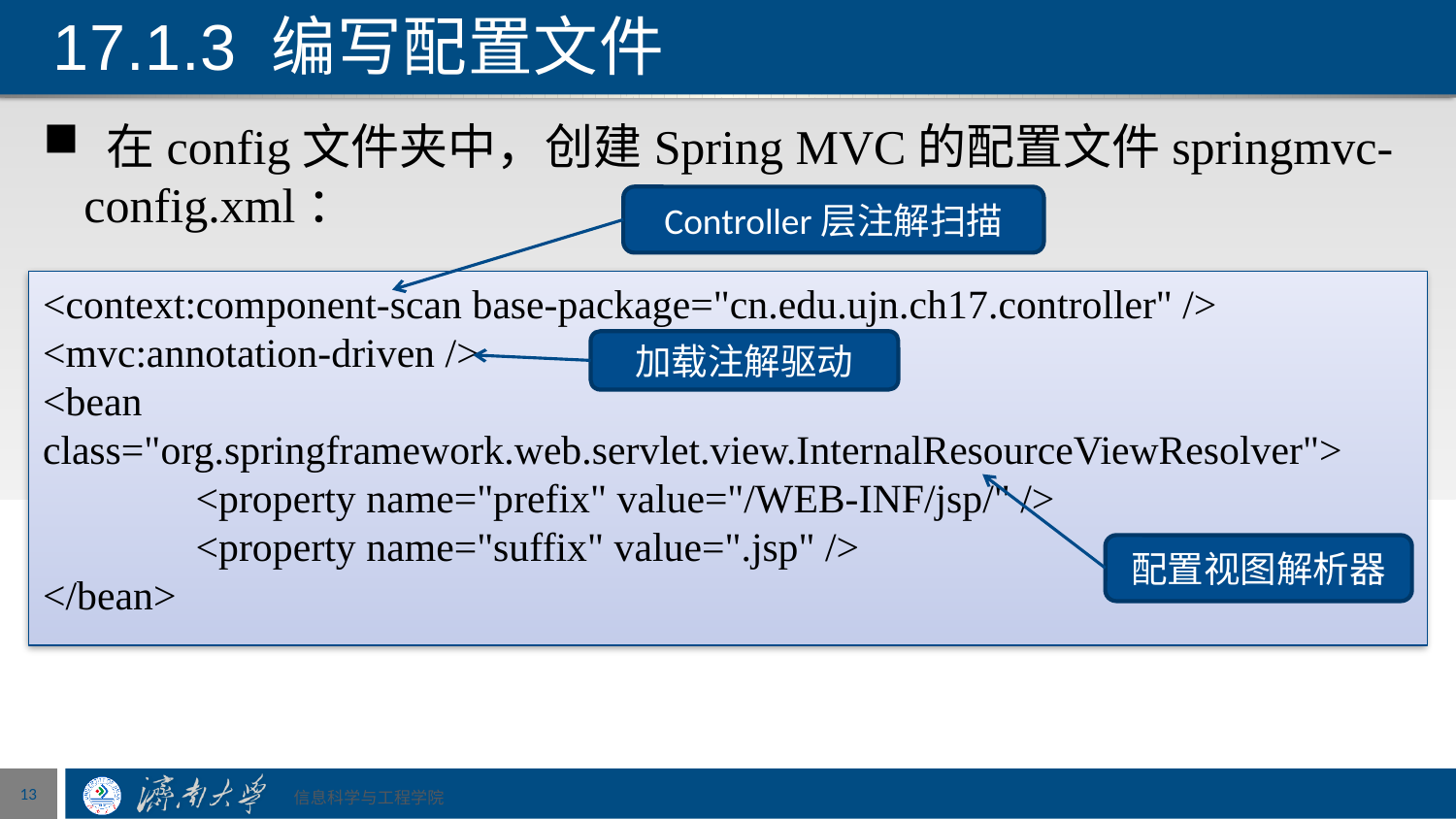

# 17.1.3 编写配置文件
 在config文件夹中，创建Spring MVC的配置文件springmvc-config.xml：
Controller层注解扫描
<context:component-scan base-package="cn.edu.ujn.ch17.controller" />
<mvc:annotation-driven />
<bean class="org.springframework.web.servlet.view.InternalResourceViewResolver">
               <property name="prefix" value="/WEB-INF/jsp/" />
               <property name="suffix" value=".jsp" />
</bean>
加载注解驱动
配置视图解析器